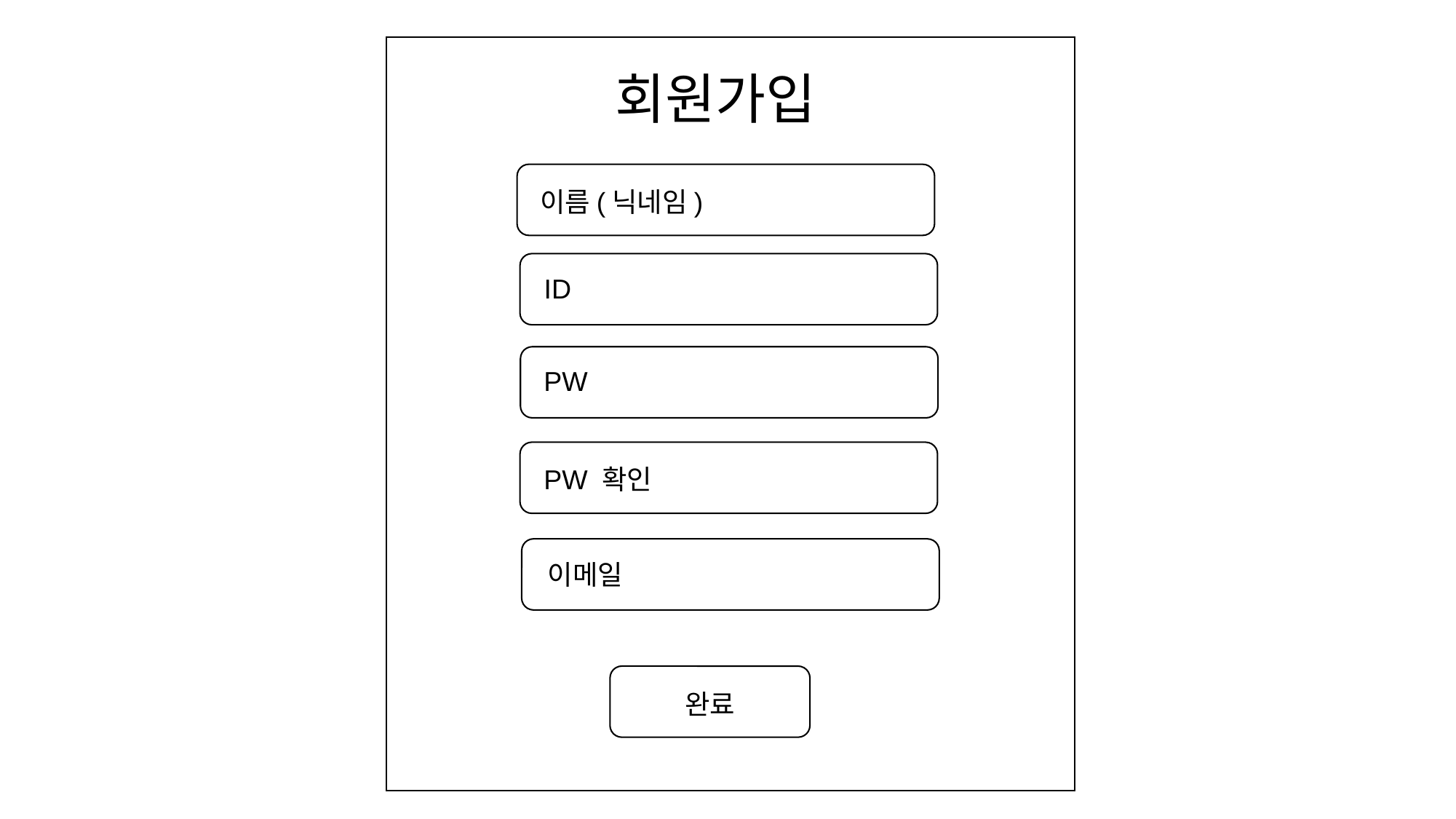

회원가입

이름(닉네임)

ID

PW

PW 확인

이메일

완료